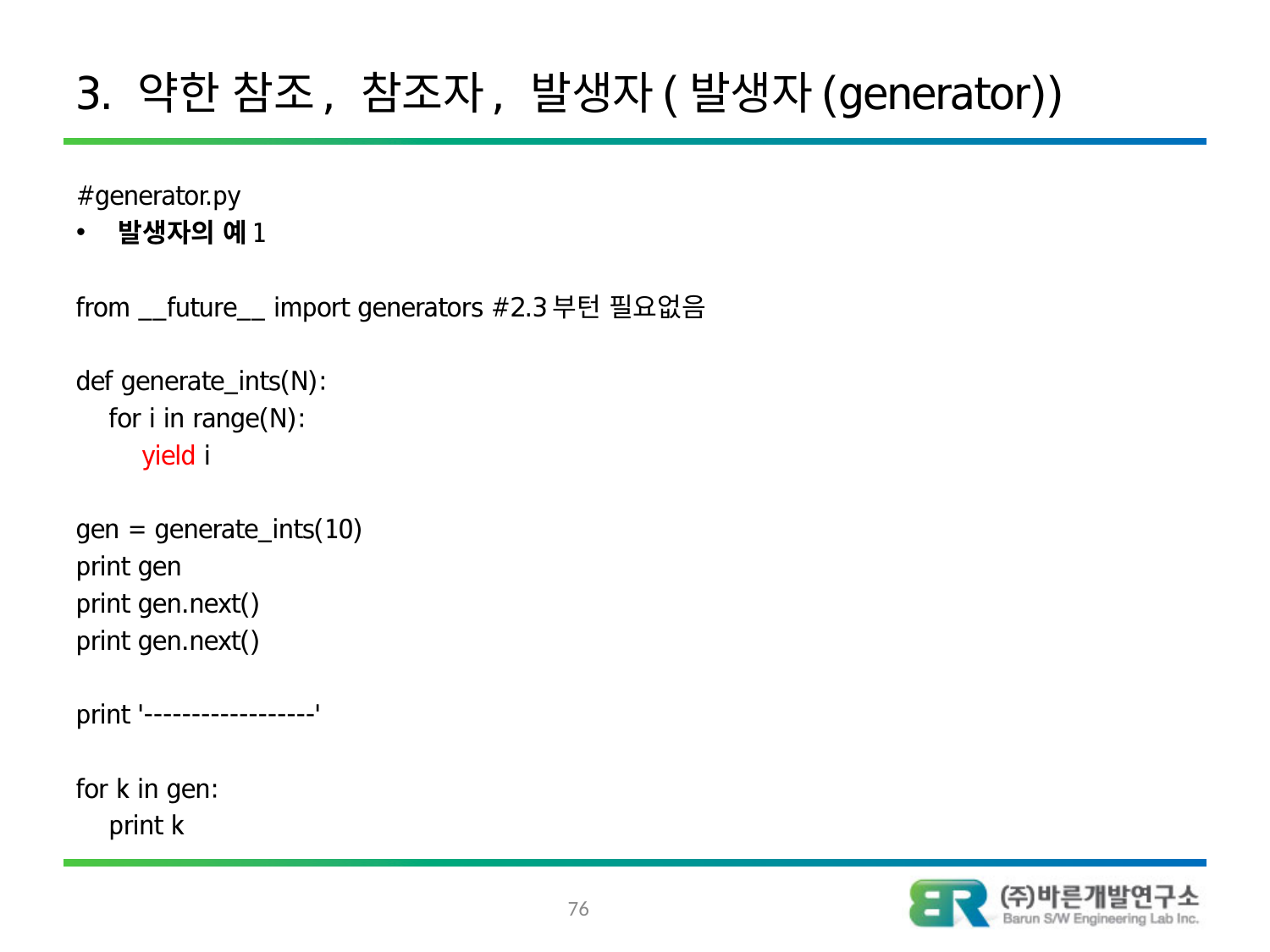

# 3. 약한 참조, 참조자, 발생자(발생자(generator))
#generator.py
발생자의 예1

from __future__ import generators #2.3부턴 필요없음

def generate_ints(N):
    for i in range(N):
        yield i

gen = generate_ints(10)
print gen
print gen.next()
print gen.next()

print '------------------'

for k in gen:
    print k
76